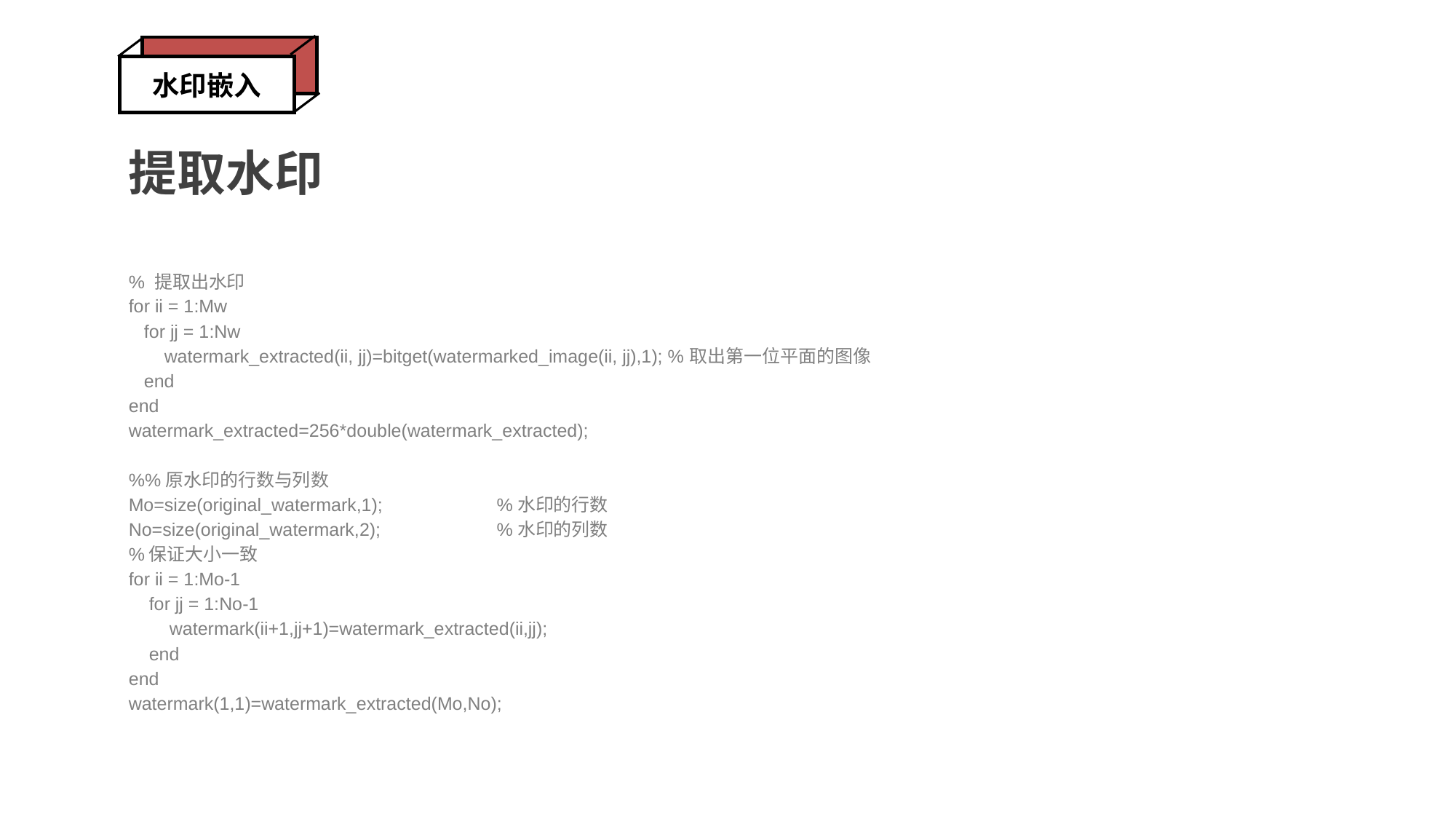

水印嵌入
提取水印

% 提取出水印
for ii = 1:Mw
   for jj = 1:Nw
       watermark_extracted(ii, jj)=bitget(watermarked_image(ii, jj),1); %取出第一位平面的图像
   end
end
watermark_extracted=256*double(watermark_extracted);

%%原水印的行数与列数
Mo=size(original_watermark,1);	        %水印的行数
No=size(original_watermark,2);	        %水印的列数
%保证大小一致
for ii = 1:Mo-1
    for jj = 1:No-1
        watermark(ii+1,jj+1)=watermark_extracted(ii,jj);
    end
end
watermark(1,1)=watermark_extracted(Mo,No);